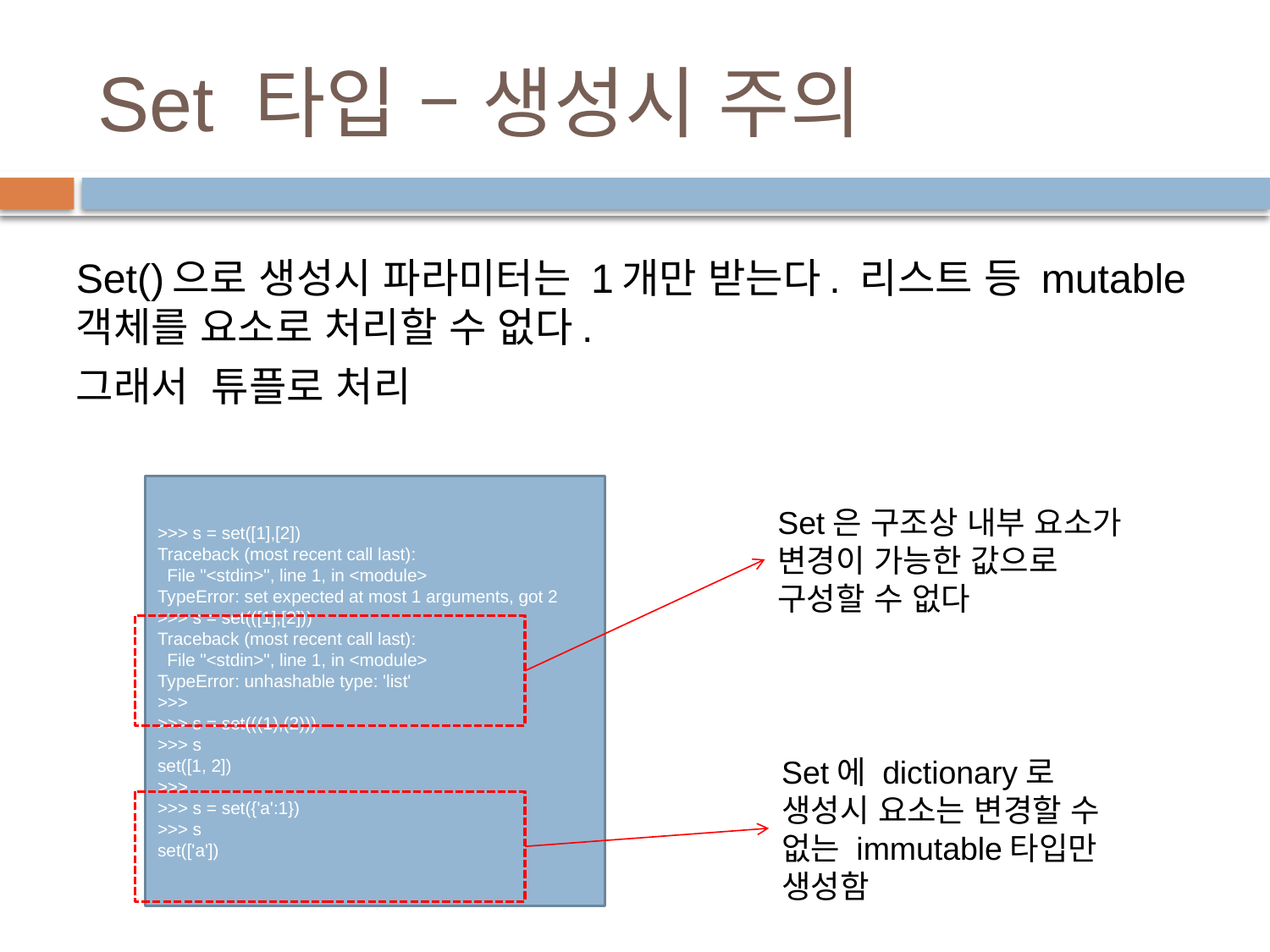

# Set 타입 – 생성시 주의
Set()으로 생성시 파라미터는 1개만 받는다. 리스트 등 mutable 객체를 요소로 처리할 수 없다.
그래서  튜플로 처리
>>> s = set([1],[2])
Traceback (most recent call last):
  File "<stdin>", line 1, in <module>
TypeError: set expected at most 1 arguments, got 2
>>> s = set(([1],[2]))
Traceback (most recent call last):
  File "<stdin>", line 1, in <module>
TypeError: unhashable type: 'list'
>>>
>>> s = set(((1),(2)))
>>> s
set([1, 2])
>>>
>>> s = set({'a':1})
>>> s
set(['a'])
Set은 구조상 내부 요소가 변경이 가능한 값으로 구성할 수 없다

Set에 dictionary로 생성시 요소는 변경할 수 없는 immutable타입만 생성함